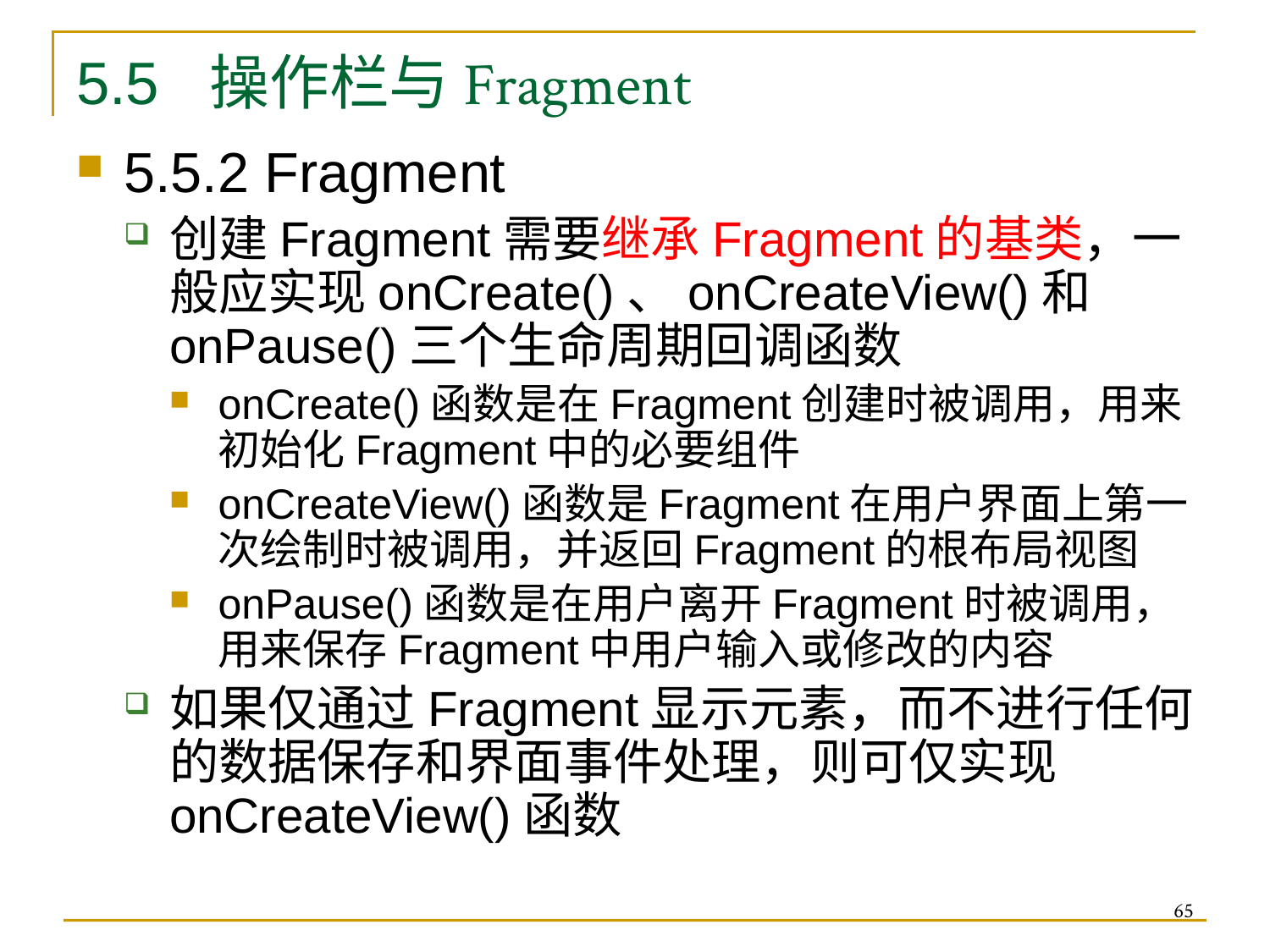

# 5.5 操作栏与Fragment
5.5.2 Fragment
创建Fragment需要继承Fragment的基类，一般应实现onCreate()、onCreateView()和onPause()三个生命周期回调函数
onCreate()函数是在Fragment创建时被调用，用来初始化Fragment中的必要组件
onCreateView()函数是Fragment在用户界面上第一次绘制时被调用，并返回Fragment的根布局视图
onPause()函数是在用户离开Fragment时被调用，用来保存Fragment中用户输入或修改的内容
如果仅通过Fragment显示元素，而不进行任何的数据保存和界面事件处理，则可仅实现onCreateView()函数
65